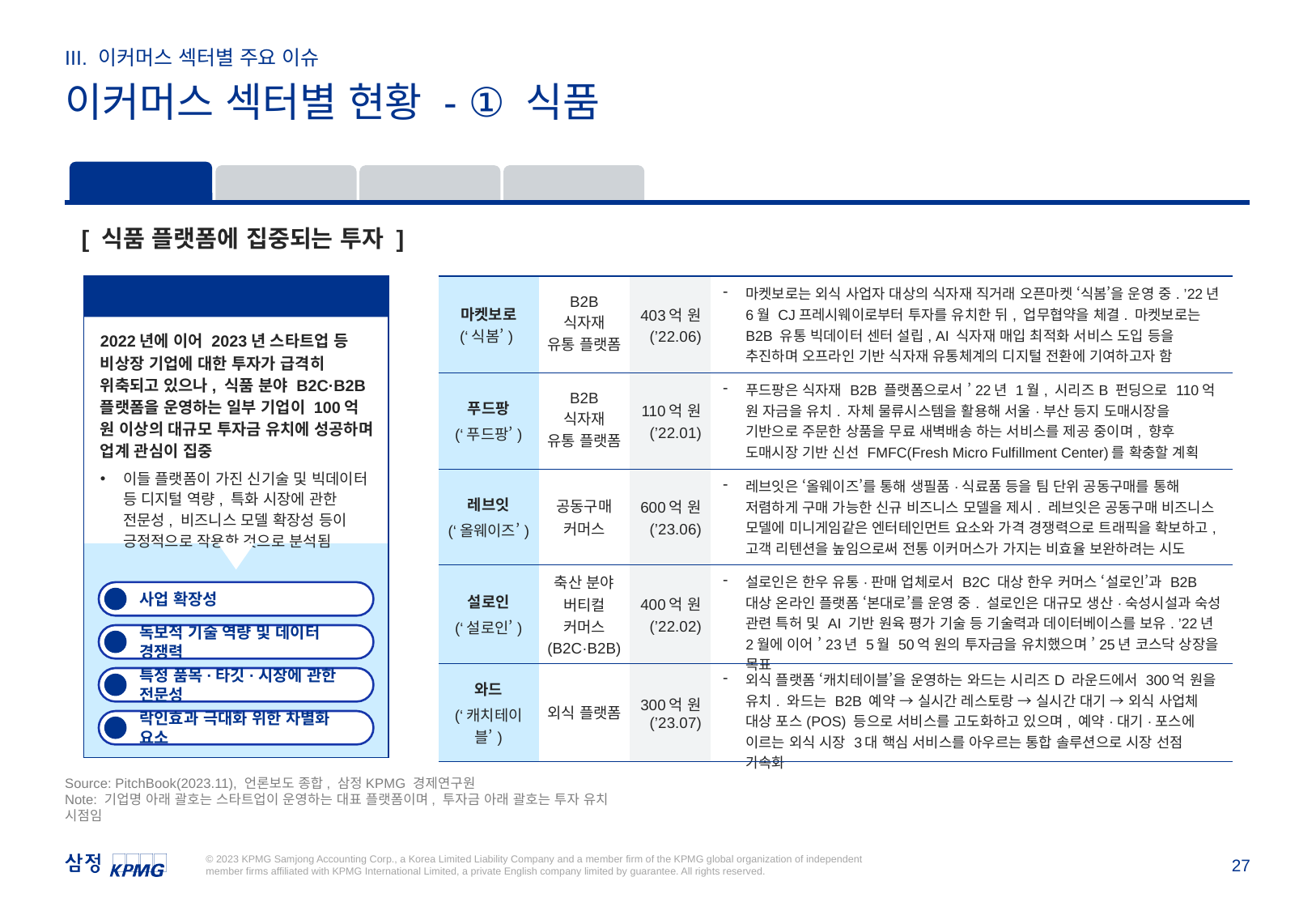

III. 이커머스 섹터별 주요 이슈
이커머스 섹터별 현황 - ① 식품
식품
패션
딜리버리
라이프스타일
[ 식품 플랫폼에 집중되는 투자 ]
| 마켓보로 (‘식봄’) | B2B 식자재 유통 플랫폼 | 403억 원 (’22.06) | 마켓보로는 외식 사업자 대상의 식자재 직거래 오픈마켓 ‘식봄’을 운영 중. ’22년 6월 CJ프레시웨이로부터 투자를 유치한 뒤, 업무협약을 체결. 마켓보로는 B2B 유통 빅데이터 센터 설립, AI 식자재 매입 최적화 서비스 도입 등을 추진하며 오프라인 기반 식자재 유통체계의 디지털 전환에 기여하고자 함 |
| --- | --- | --- | --- |
| 푸드팡 (‘푸드팡’) | B2B 식자재 유통 플랫폼 | 110억 원 (’22.01) | 푸드팡은 식자재 B2B 플랫폼으로서 ’22년 1월, 시리즈B 펀딩으로 110억 원 자금을 유치. 자체 물류시스템을 활용해 서울·부산 등지 도매시장을 기반으로 주문한 상품을 무료 새벽배송 하는 서비스를 제공 중이며, 향후 도매시장 기반 신선 FMFC(Fresh Micro Fulfillment Center)를 확충할 계획 |
| 레브잇 (‘올웨이즈’) | 공동구매 커머스 | 600억 원 (’23.06) | 레브잇은 ‘올웨이즈’를 통해 생필품·식료품 등을 팀 단위 공동구매를 통해 저렴하게 구매 가능한 신규 비즈니스 모델을 제시. 레브잇은 공동구매 비즈니스 모델에 미니게임같은 엔터테인먼트 요소와 가격 경쟁력으로 트래픽을 확보하고, 고객 리텐션을 높임으로써 전통 이커머스가 가지는 비효율 보완하려는 시도 |
| 설로인 (‘설로인’) | 축산 분야 버티컬 커머스 (B2C·B2B) | 400억 원 (’22.02) | 설로인은 한우 유통·판매 업체로서 B2C 대상 한우 커머스 ‘설로인’과 B2B 대상 온라인 플랫폼 ‘본대로’를 운영 중. 설로인은 대규모 생산·숙성시설과 숙성 관련 특허 및 AI 기반 원육 평가 기술 등 기술력과 데이터베이스를 보유. ’22년 2월에 이어 ’23년 5월 50억 원의 투자금을 유치했으며 ’25년 코스닥 상장을 목표 |
| 와드 (‘캐치테이블’) | 외식 플랫폼 | 300억 원 (’23.07) | 외식 플랫폼 ‘캐치테이블’을 운영하는 와드는 시리즈D 라운드에서 300억 원을 유치. 와드는 B2B 예약 → 실시간 레스토랑 → 실시간 대기 → 외식 사업체 대상 포스(POS) 등으로 서비스를 고도화하고 있으며, 예약·대기·포스에 이르는 외식 시장 3대 핵심 서비스를 아우르는 통합 솔루션으로 시장 선점 가속화 |
2022년에 이어 2023년 스타트업 등 비상장 기업에 대한 투자가 급격히 위축되고 있으나, 식품 분야 B2C·B2B 플랫폼을 운영하는 일부 기업이 100억 원 이상의 대규모 투자금 유치에 성공하며 업계 관심이 집중
이들 플랫폼이 가진 신기술 및 빅데이터 등 디지털 역량, 특화 시장에 관한 전문성, 비즈니스 모델 확장성 등이 긍정적으로 작용한 것으로 분석됨
식품 플랫폼 투자 확대 배경

사업 확장성
1
독보적 기술 역량 및 데이터 경쟁력
2
특정 품목·타깃·시장에 관한 전문성
3
락인효과 극대화 위한 차별화 요소
4
Source: PitchBook(2023.11), 언론보도 종합, 삼정KPMG 경제연구원
Note: 기업명 아래 괄호는 스타트업이 운영하는 대표 플랫폼이며, 투자금 아래 괄호는 투자 유치 시점임